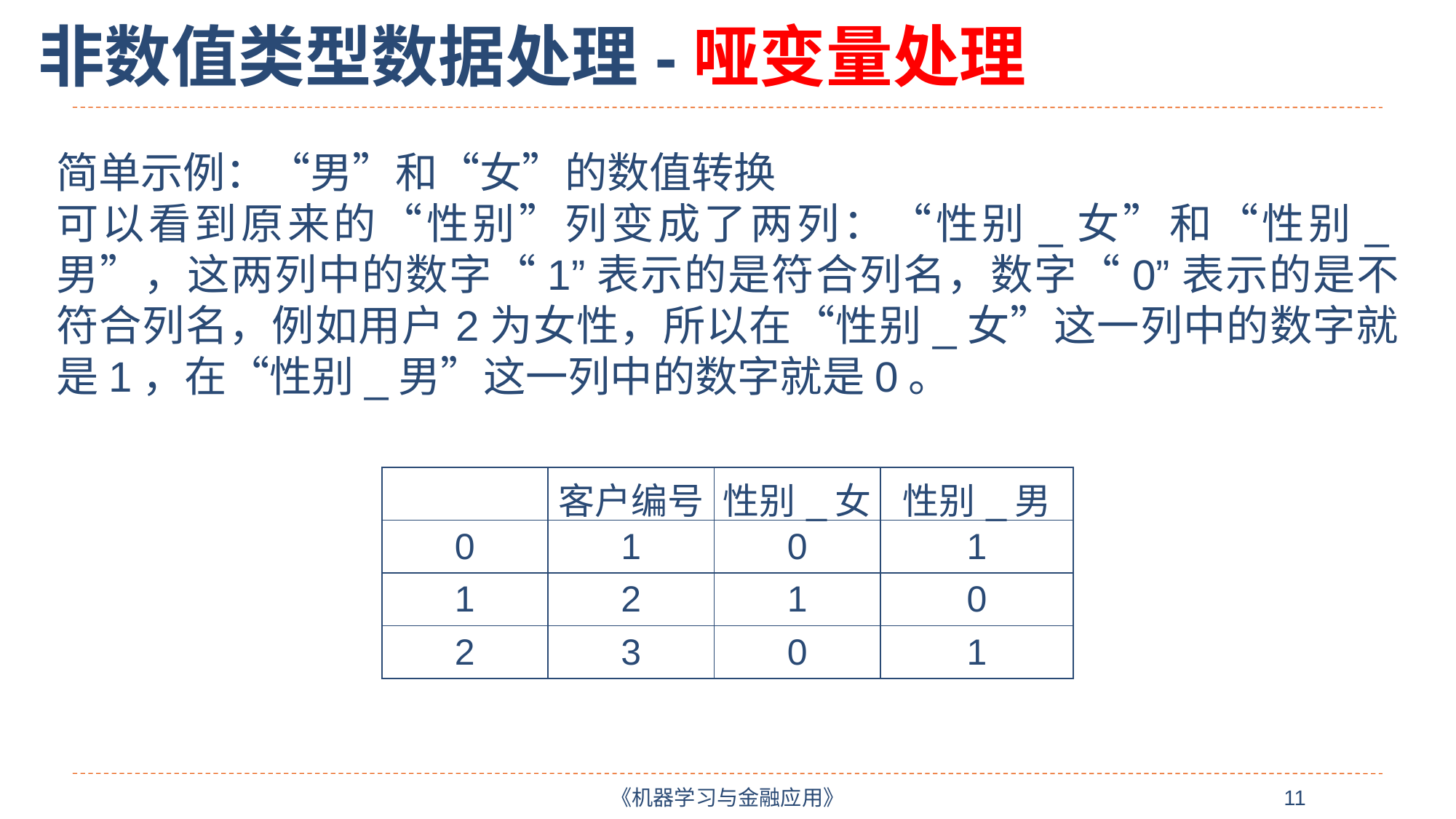

非数值类型数据处理-哑变量处理
简单示例：“男”和“女”的数值转换
可以看到原来的“性别”列变成了两列：“性别_女”和“性别_男”，这两列中的数字“1”表示的是符合列名，数字“0”表示的是不符合列名，例如用户2为女性，所以在“性别_女”这一列中的数字就是1，在“性别_男”这一列中的数字就是0。
|  | 客户编号 | 性别\_女 | 性别\_男 |
| --- | --- | --- | --- |
| 0 | 1 | 0 | 1 |
| 1 | 2 | 1 | 0 |
| 2 | 3 | 0 | 1 |